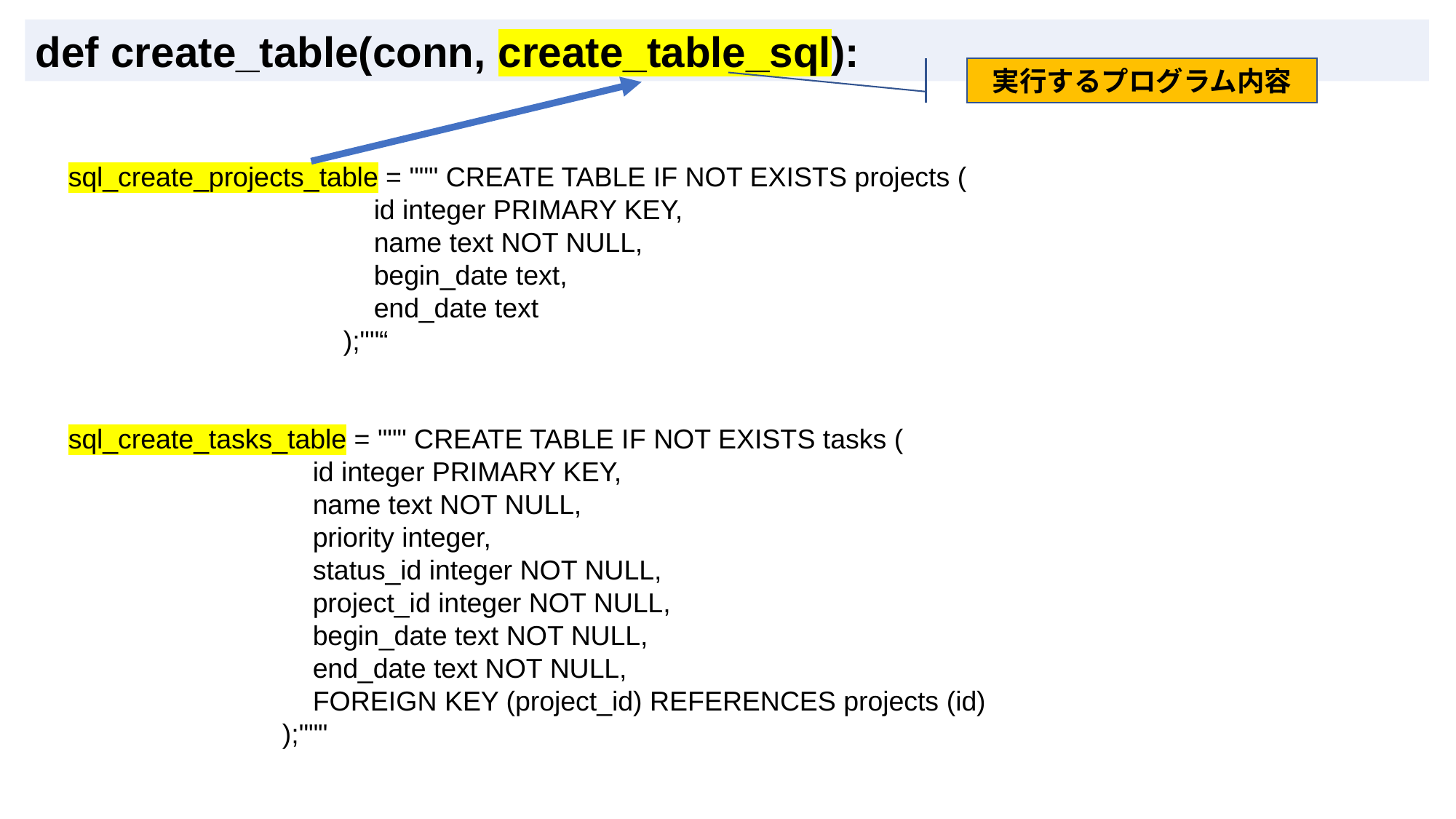

def create_table(conn, create_table_sql):
実行するプログラム内容
sql_create_projects_table = """ CREATE TABLE IF NOT EXISTS projects (
                                        id integer PRIMARY KEY,
                                        name text NOT NULL,
                                        begin_date text,
                                        end_date text
                                    );""“

sql_create_tasks_table = """ CREATE TABLE IF NOT EXISTS tasks (
                                id integer PRIMARY KEY,
                                name text NOT NULL,
                                priority integer,
                                status_id integer NOT NULL,
                                project_id integer NOT NULL,
                                begin_date text NOT NULL,
                                end_date text NOT NULL,
                                FOREIGN KEY (project_id) REFERENCES projects (id)
                            );"""